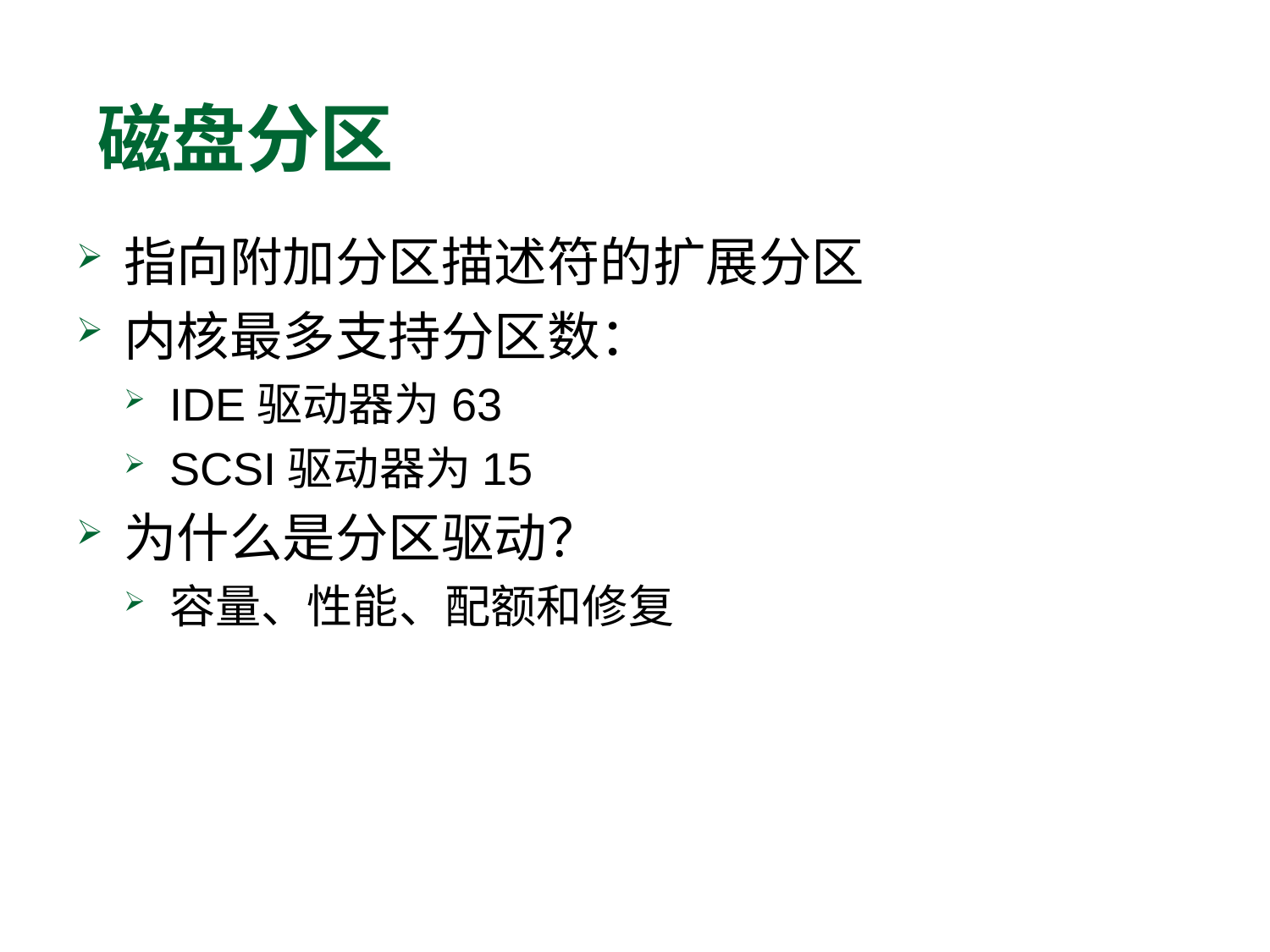

# 磁盘分区
指向附加分区描述符的扩展分区
内核最多支持分区数：
IDE驱动器为63
SCSI驱动器为15
为什么是分区驱动？
容量、性能、配额和修复